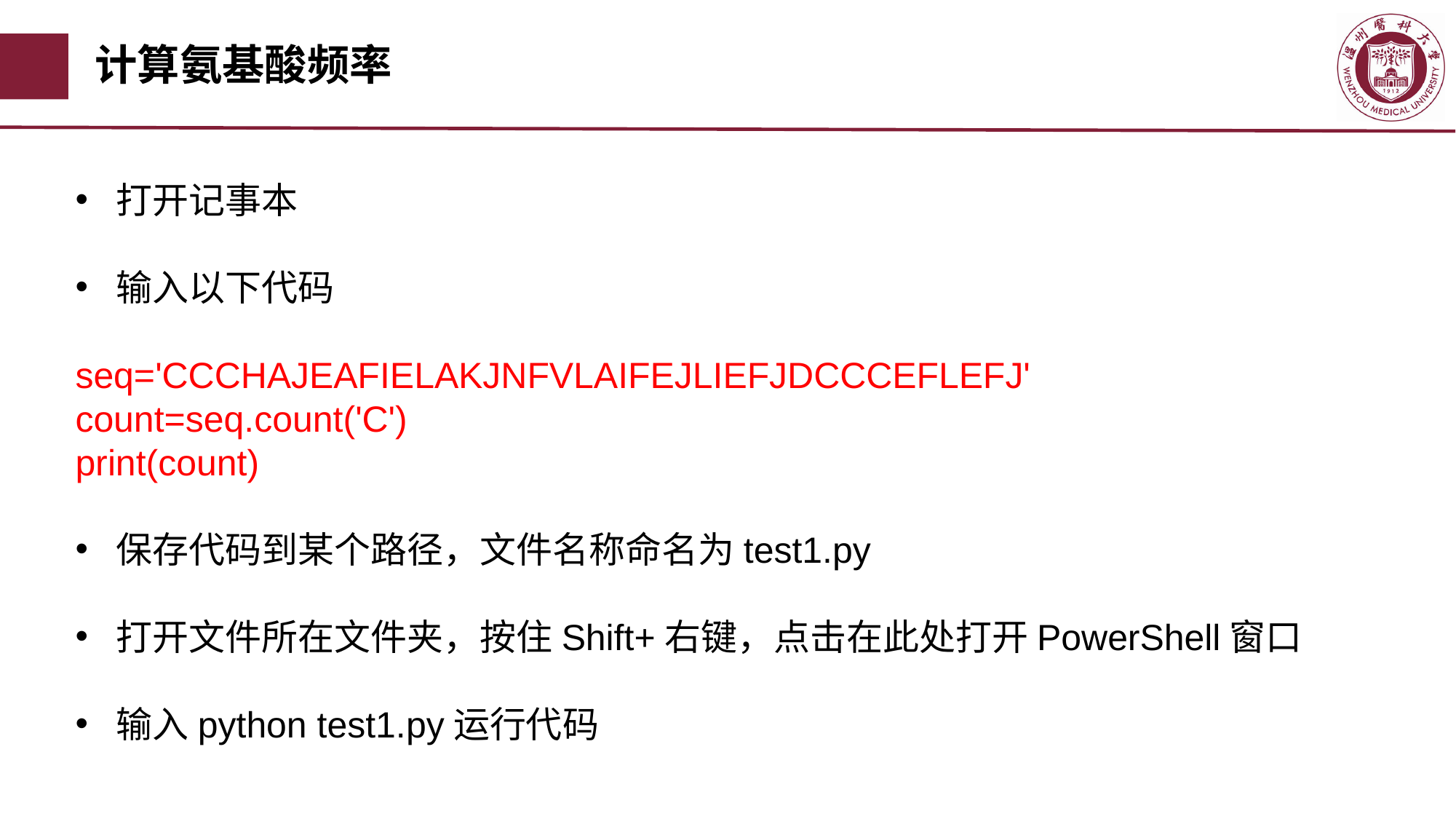

# 计算氨基酸频率
打开记事本

输入以下代码

seq='CCCHAJEAFIELAKJNFVLAIFEJLIEFJDCCCEFLEFJ'
count=seq.count('C')
print(count)

保存代码到某个路径，文件名称命名为test1.py

打开文件所在文件夹，按住Shift+右键，点击在此处打开PowerShell窗口

输入python test1.py运行代码